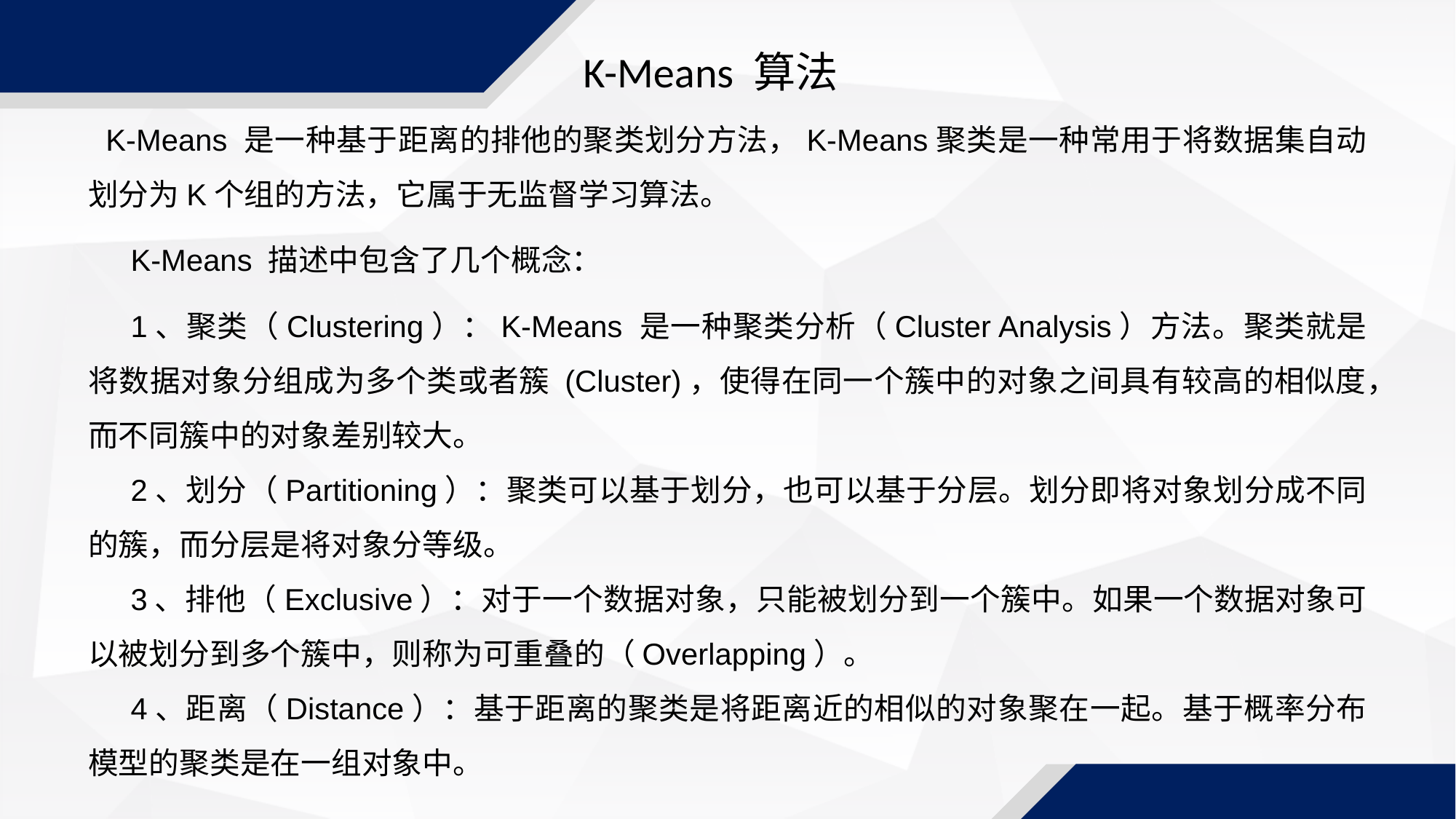

K-Means 算法
  K-Means 是一种基于距离的排他的聚类划分方法，K-Means聚类是一种常用于将数据集自动划分为K个组的方法，它属于无监督学习算法。
K-Means 描述中包含了几个概念：
1、聚类（Clustering）：K-Means 是一种聚类分析（Cluster Analysis）方法。聚类就是将数据对象分组成为多个类或者簇 (Cluster)，使得在同一个簇中的对象之间具有较高的相似度，而不同簇中的对象差别较大。
2、划分（Partitioning）：聚类可以基于划分，也可以基于分层。划分即将对象划分成不同的簇，而分层是将对象分等级。
3、排他（Exclusive）：对于一个数据对象，只能被划分到一个簇中。如果一个数据对象可以被划分到多个簇中，则称为可重叠的（Overlapping）。
4、距离（Distance）：基于距离的聚类是将距离近的相似的对象聚在一起。基于概率分布模型的聚类是在一组对象中。